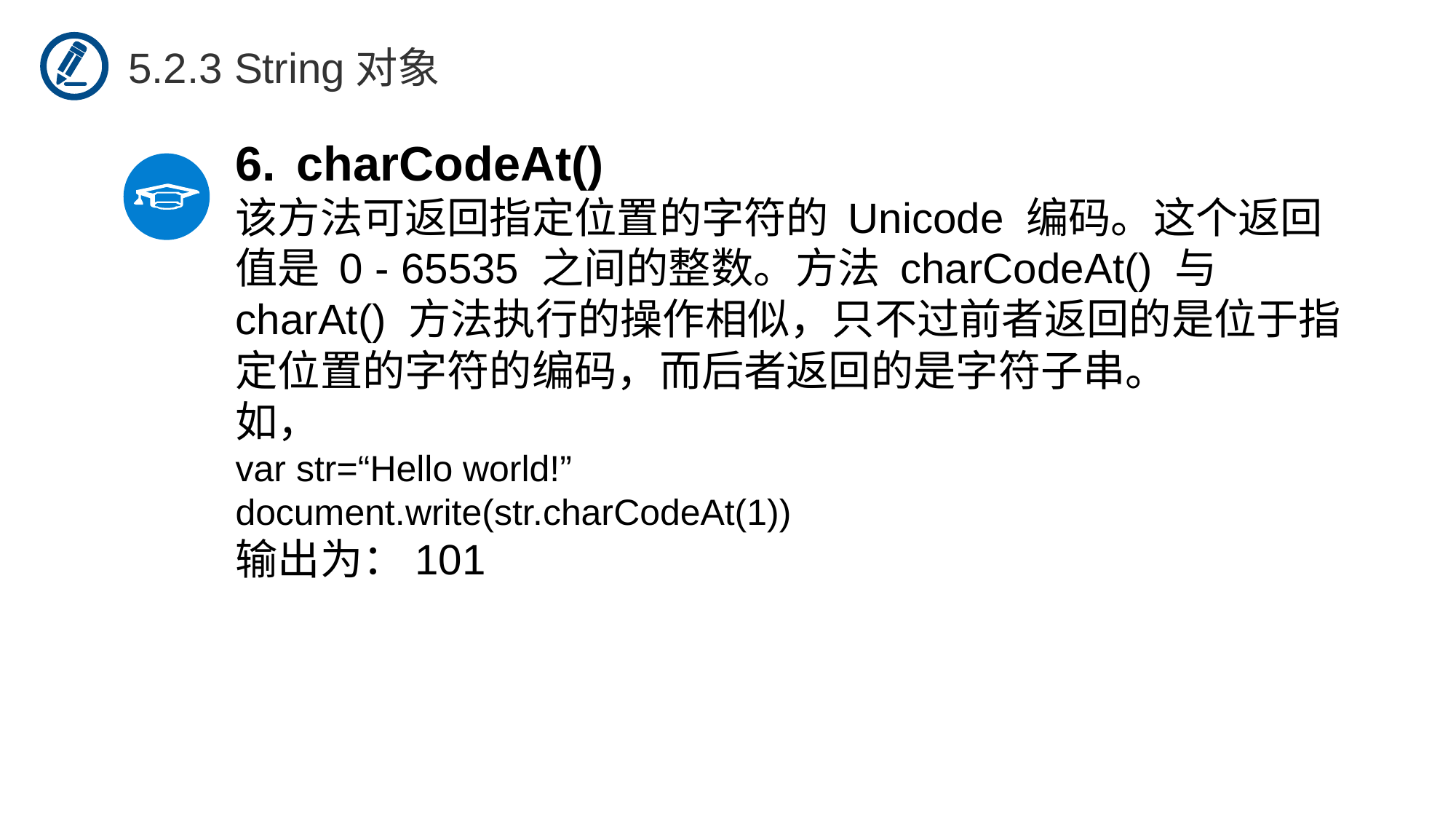

5.2.3 String对象
charCodeAt()
该方法可返回指定位置的字符的 Unicode 编码。这个返回值是 0 - 65535 之间的整数。方法 charCodeAt() 与 charAt() 方法执行的操作相似，只不过前者返回的是位于指定位置的字符的编码，而后者返回的是字符子串。
如，
var str=“Hello world!”
document.write(str.charCodeAt(1))
输出为：101